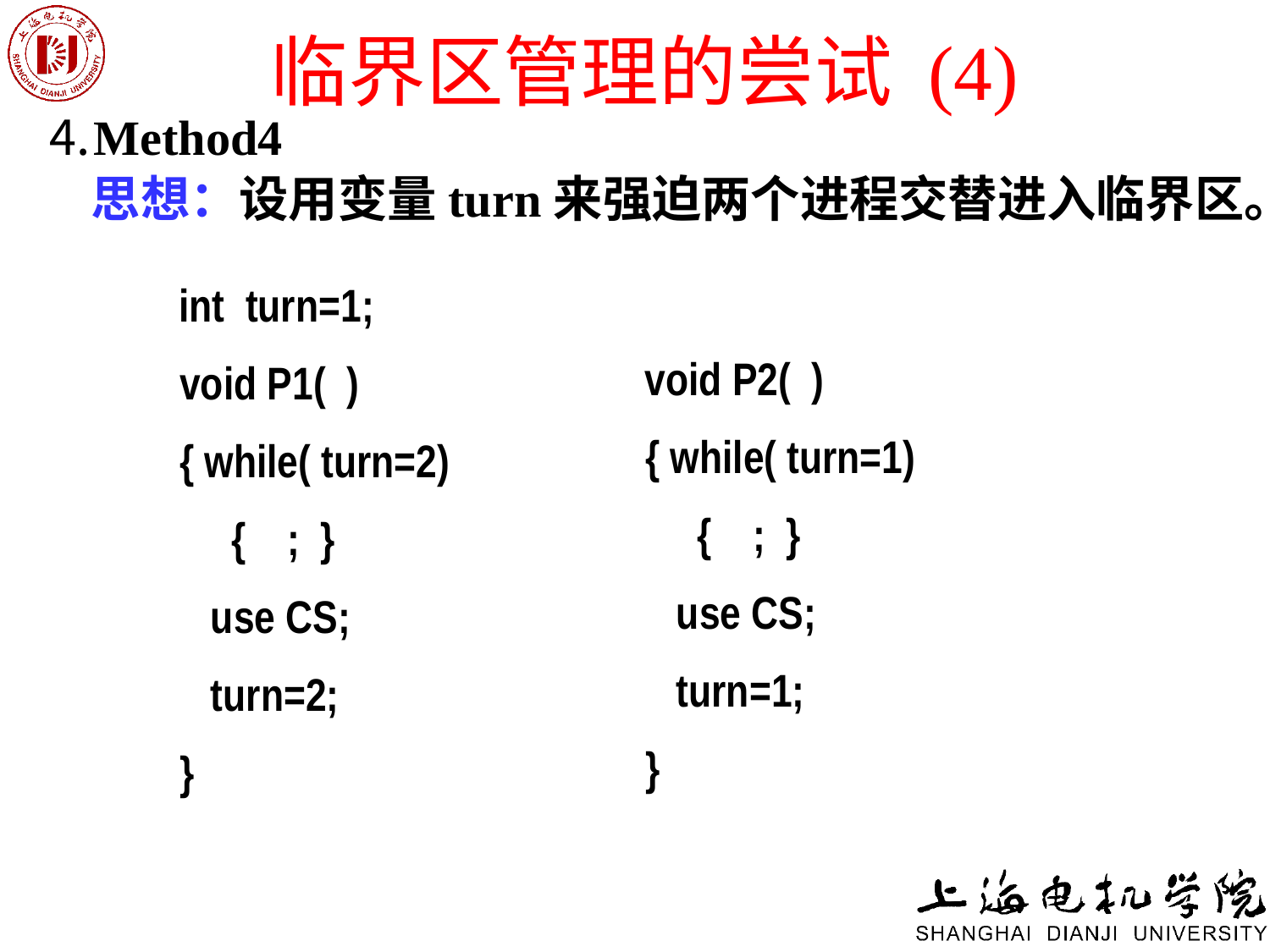

# 临界区管理的尝试 (4)
⒋Method4
  思想：设用变量turn来强迫两个进程交替进入临界区。
 int  turn=1;
 void P1(  )
 { while( turn=2)
      {    ;  }
    use CS;
    turn=2;
 }

 void P2(  )
 { while( turn=1)
      {    ;  }
    use CS;
    turn=1;
 }